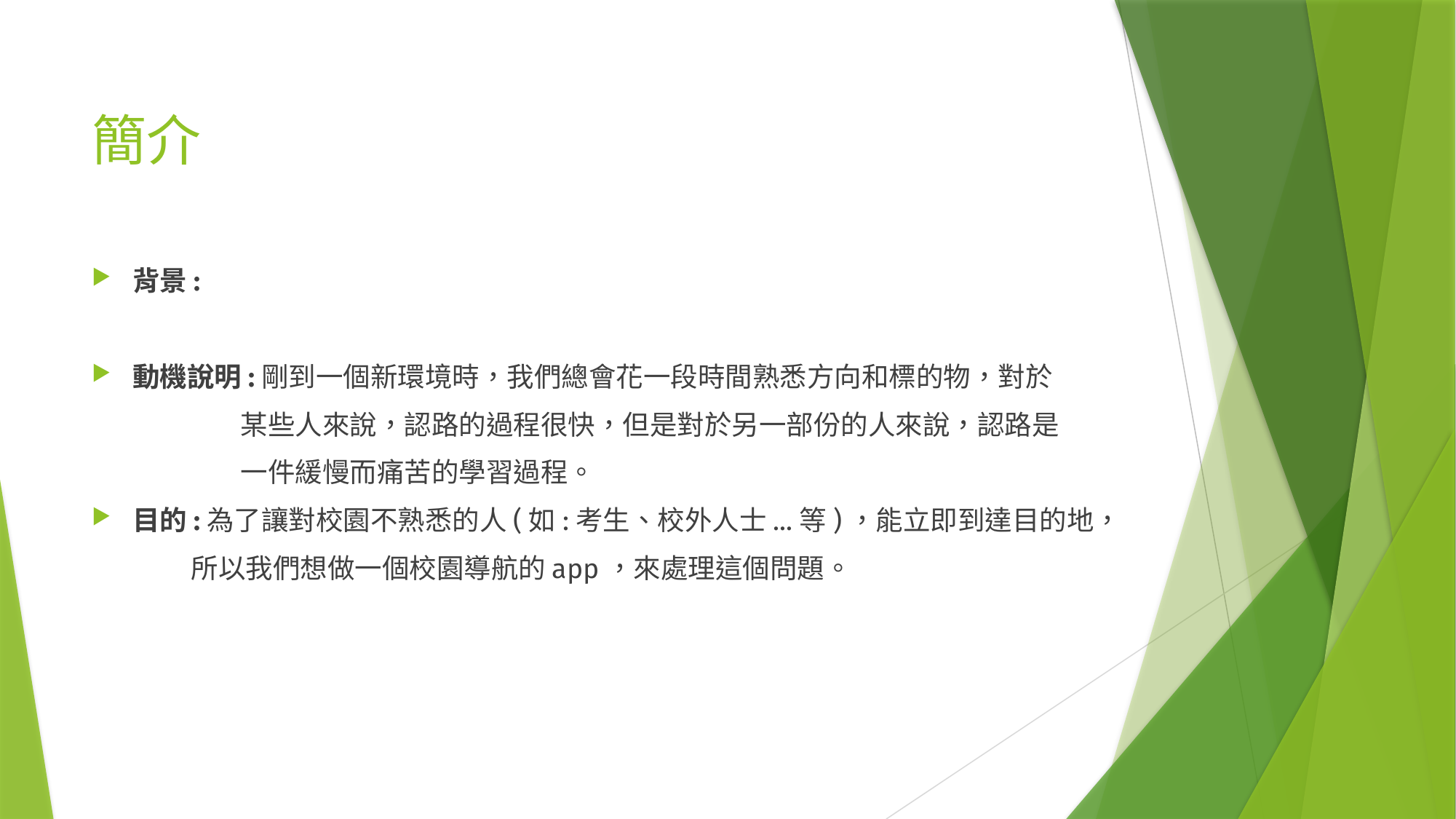

# 簡介
背景:

動機說明:剛到一個新環境時，我們總會花一段時間熟悉方向和標的物，對於
                       某些人來說，認路的過程很快，但是對於另一部份的人來說，認路是
                       一件緩慢而痛苦的學習過程。
目的:為了讓對校園不熟悉的人(如:考生、校外人士...等)，能立即到達目的地，
               所以我們想做一個校園導航的app，來處理這個問題。